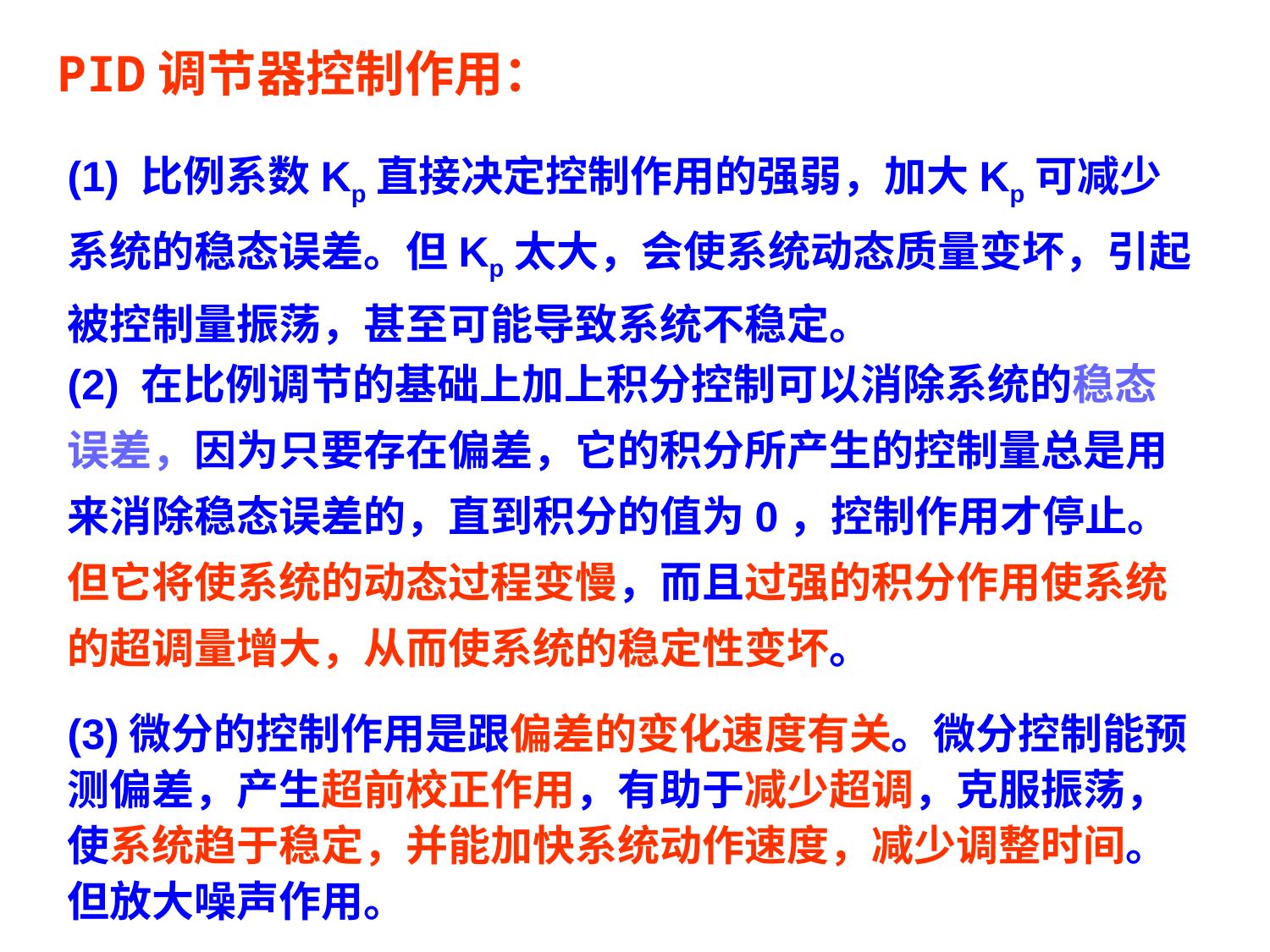

PID调节器控制作用：
(1) 比例系数Kp直接决定控制作用的强弱，加大Kp可减少系统的稳态误差。但Kp太大，会使系统动态质量变坏，引起被控制量振荡，甚至可能导致系统不稳定。
(2) 在比例调节的基础上加上积分控制可以消除系统的稳态误差，因为只要存在偏差，它的积分所产生的控制量总是用来消除稳态误差的，直到积分的值为0，控制作用才停止。但它将使系统的动态过程变慢，而且过强的积分作用使系统的超调量增大，从而使系统的稳定性变坏。
(3)微分的控制作用是跟偏差的变化速度有关。微分控制能预测偏差，产生超前校正作用，有助于减少超调，克服振荡，使系统趋于稳定，并能加快系统动作速度，减少调整时间。但放大噪声作用。